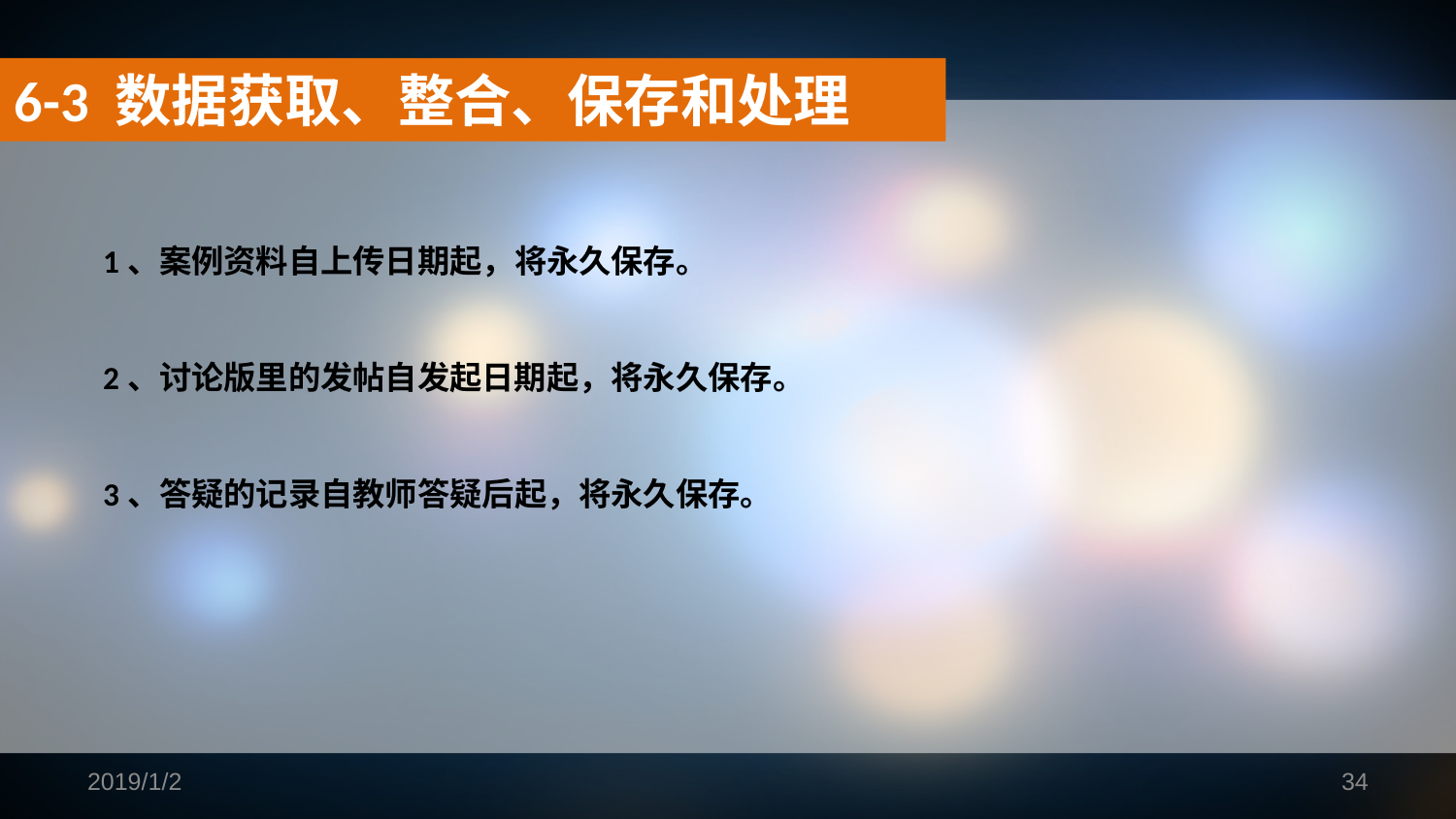

6-3 数据获取、整合、保存和处理

1、案例资料自上传日期起，将永久保存。

2、讨论版里的发帖自发起日期起，将永久保存。

3、答疑的记录自教师答疑后起，将永久保存。
2019/1/2
34